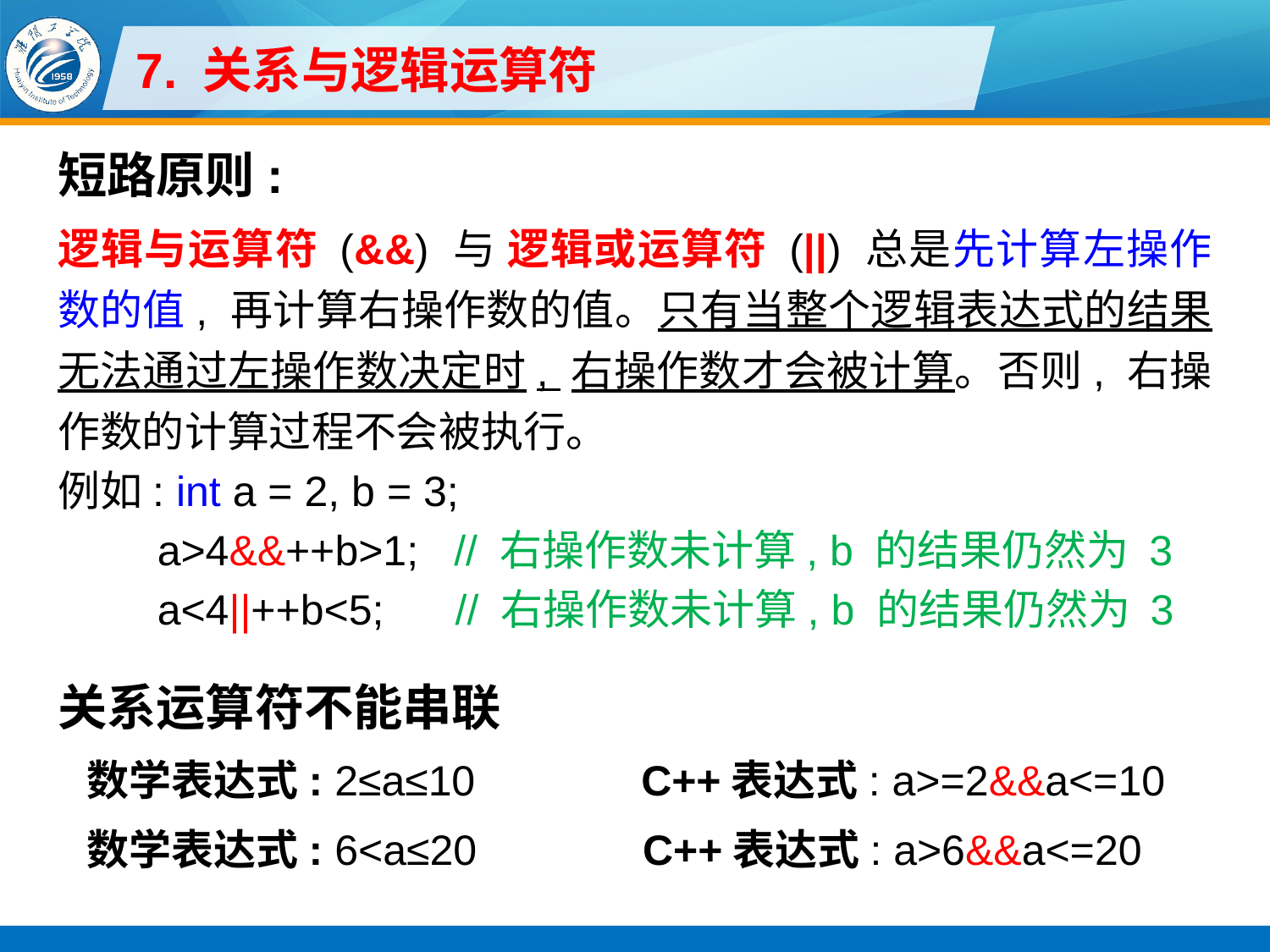

# 7. 关系与逻辑运算符
短路原则:
逻辑与运算符 (&&) 与 逻辑或运算符 (||) 总是先计算左操作数的值, 再计算右操作数的值。只有当整个逻辑表达式的结果无法通过左操作数决定时, 右操作数才会被计算。否则, 右操作数的计算过程不会被执行。
例如: int a = 2, b = 3;
a>4&&++b>1;   // 右操作数未计算, b 的结果仍然为 3
a<4||++b<5;      // 右操作数未计算, b 的结果仍然为 3
关系运算符不能串联
  数学表达式: 2≤a≤10              C++表达式: a>=2&&a<=10
  数学表达式: 6<a≤20              C++表达式: a>6&&a<=20